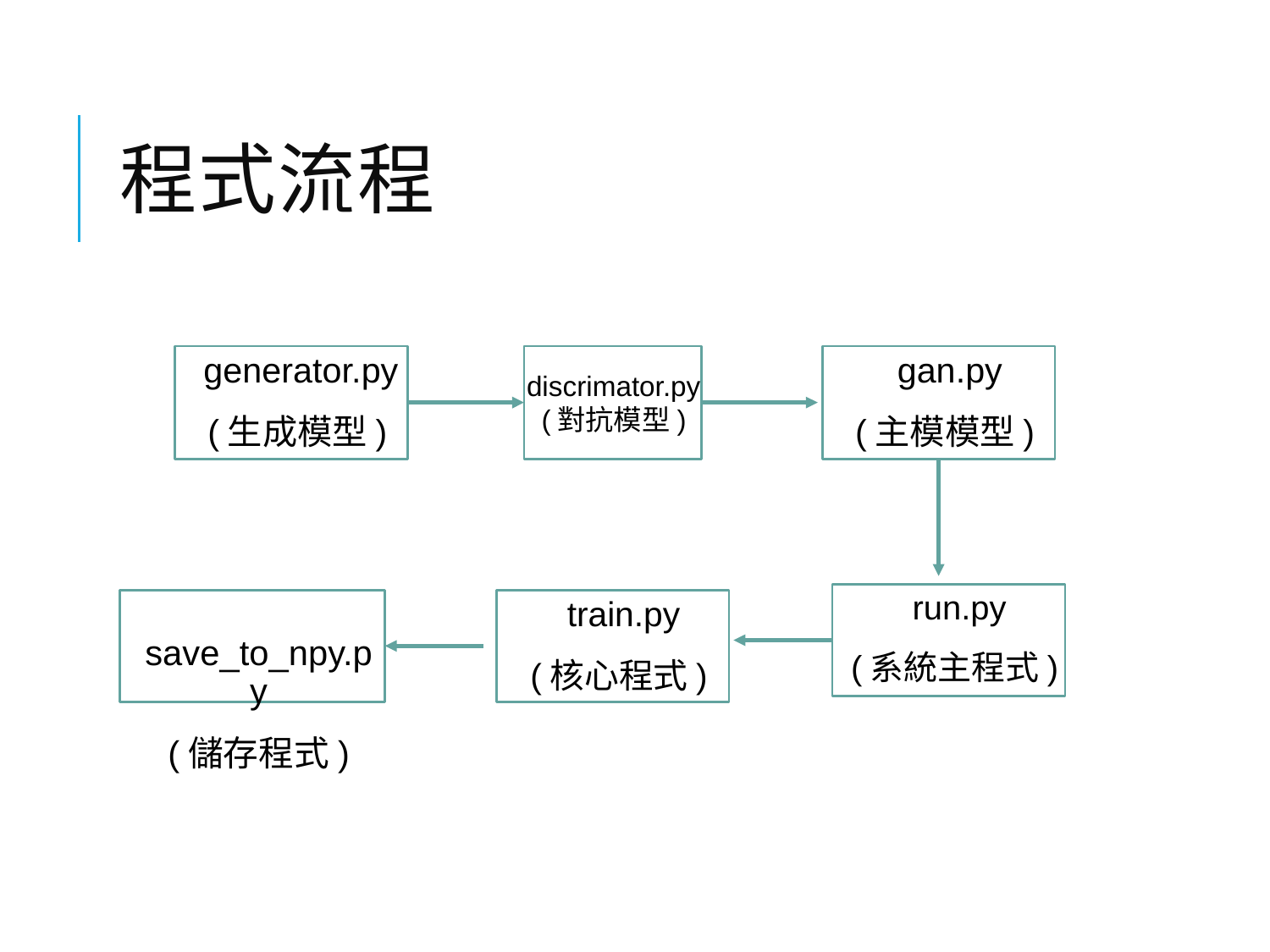

# 程式流程
 generator.py
(生成模型)

 gan.py
(主模模型)
discrimator.py
(對抗模型)
 run.py
(系統主程式)
 save_to_npy.py
(儲存程式)
 train.py
(核心程式)